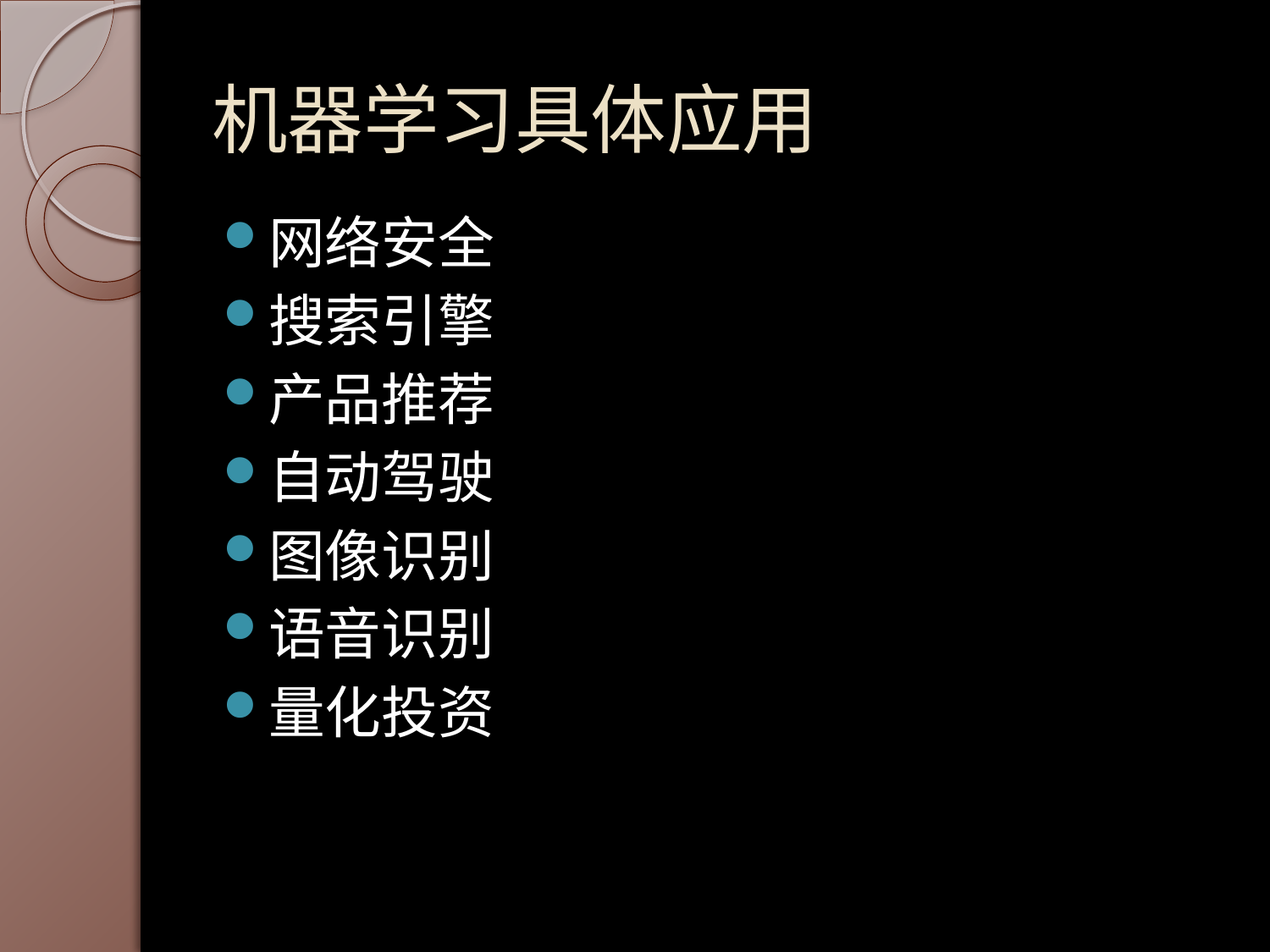

# 机器学习具体应用
网络安全
搜索引擎
产品推荐
自动驾驶
图像识别
语音识别
量化投资